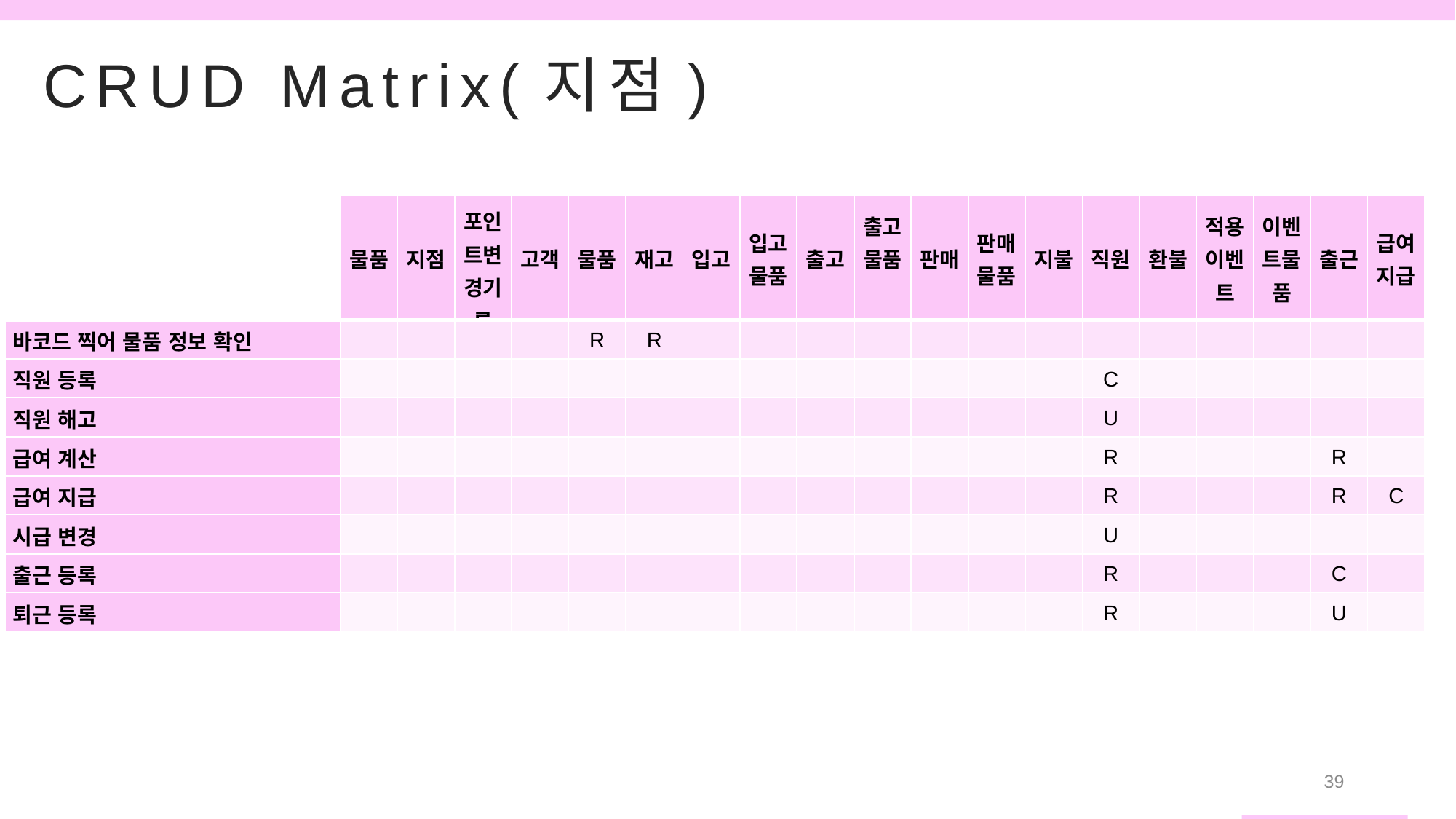

CRUD Matrix(지점)
|  | 물품 | 지점 | 포인트변경기록 | 고객 | 물품 | 재고 | 입고 | 입고물품 | 출고 | 출고물품 | 판매 | 판매물품 | 지불 | 직원 | 환불 | 적용이벤트 | 이벤트물품 | 출근 | 급여지급 |
| --- | --- | --- | --- | --- | --- | --- | --- | --- | --- | --- | --- | --- | --- | --- | --- | --- | --- | --- | --- |
| 바코드 찍어 물품 정보 확인 |  |  |  |  | R | R |  |  |  |  |  |  |  |  |  |  |  |  |  |
| 직원 등록 |  |  |  |  |  |  |  |  |  |  |  |  |  | C |  |  |  |  |  |
| 직원 해고 |  |  |  |  |  |  |  |  |  |  |  |  |  | U |  |  |  |  |  |
| 급여 계산 |  |  |  |  |  |  |  |  |  |  |  |  |  | R |  |  |  | R |  |
| 급여 지급 |  |  |  |  |  |  |  |  |  |  |  |  |  | R |  |  |  | R | C |
| 시급 변경 |  |  |  |  |  |  |  |  |  |  |  |  |  | U |  |  |  |  |  |
| 출근 등록 |  |  |  |  |  |  |  |  |  |  |  |  |  | R |  |  |  | C |  |
| 퇴근 등록 |  |  |  |  |  |  |  |  |  |  |  |  |  | R |  |  |  | U |  |
39